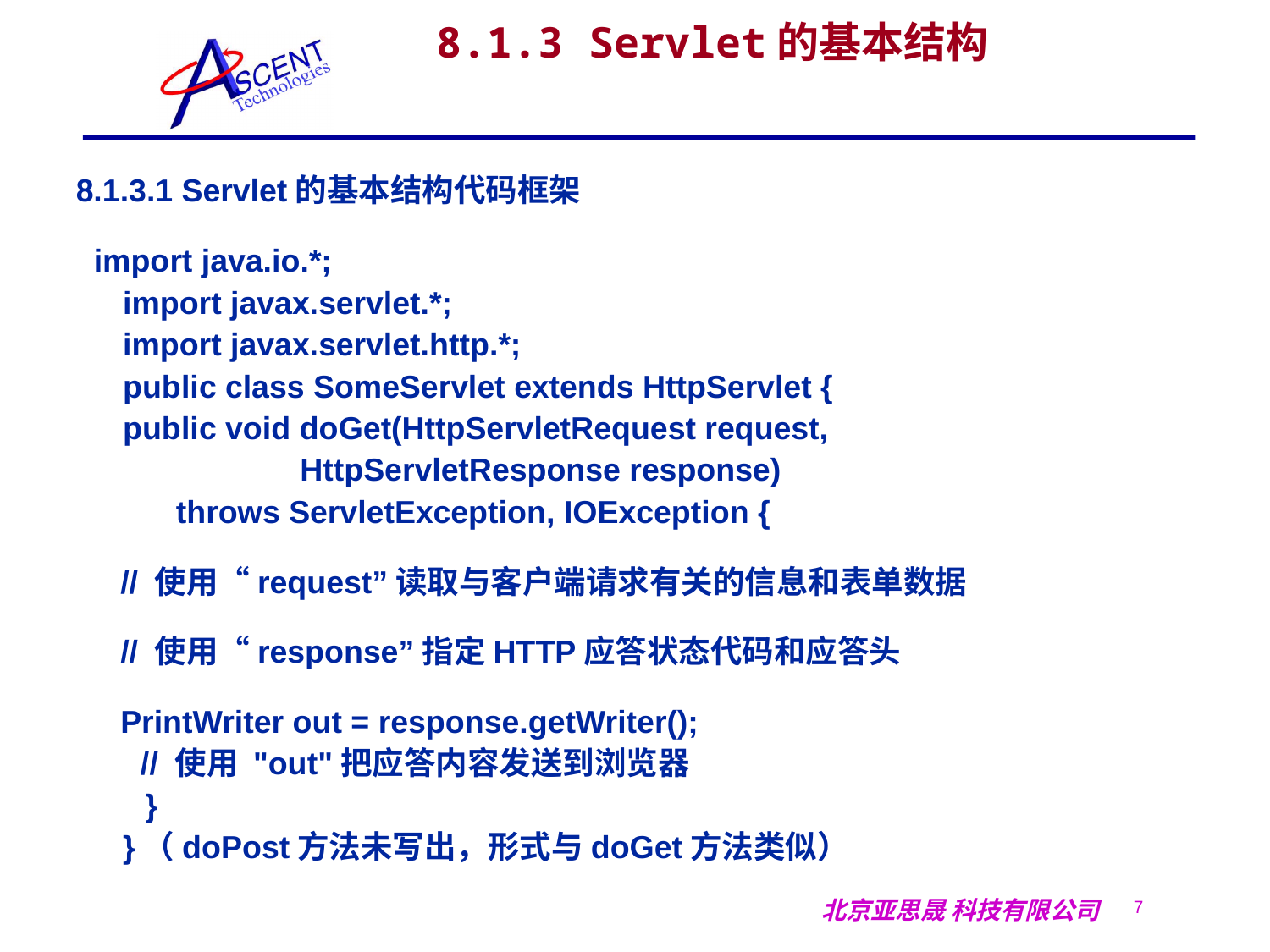

# 8.1.3 Servlet的基本结构
8.1.3.1 Servlet的基本结构代码框架
  import java.io.*;
import javax.servlet.*;
import javax.servlet.http.*;
public class SomeServlet extends HttpServlet {
public void doGet(HttpServletRequest request,
                    HttpServletResponse response)
      throws ServletException, IOException {
     // 使用“request”读取与客户端请求有关的信息和表单数据
     // 使用“response”指定HTTP应答状态代码和应答头
     PrintWriter out = response.getWriter();
  // 使用 "out"把应答内容发送到浏览器
  }
}（doPost方法未写出，形式与doGet方法类似）